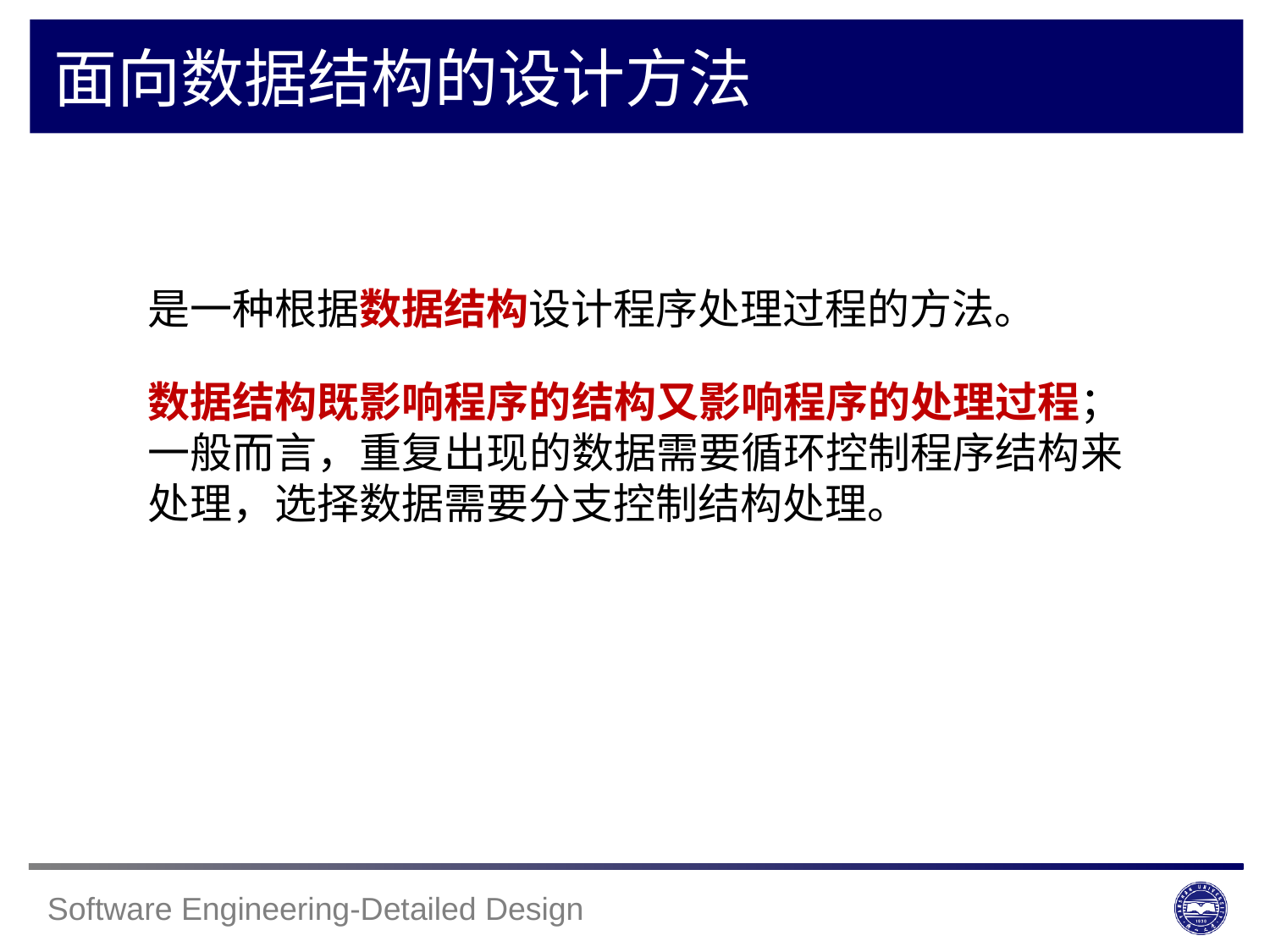

面向数据结构的设计方法
是一种根据数据结构设计程序处理过程的方法。
数据结构既影响程序的结构又影响程序的处理过程；一般而言，重复出现的数据需要循环控制程序结构来处理，选择数据需要分支控制结构处理。